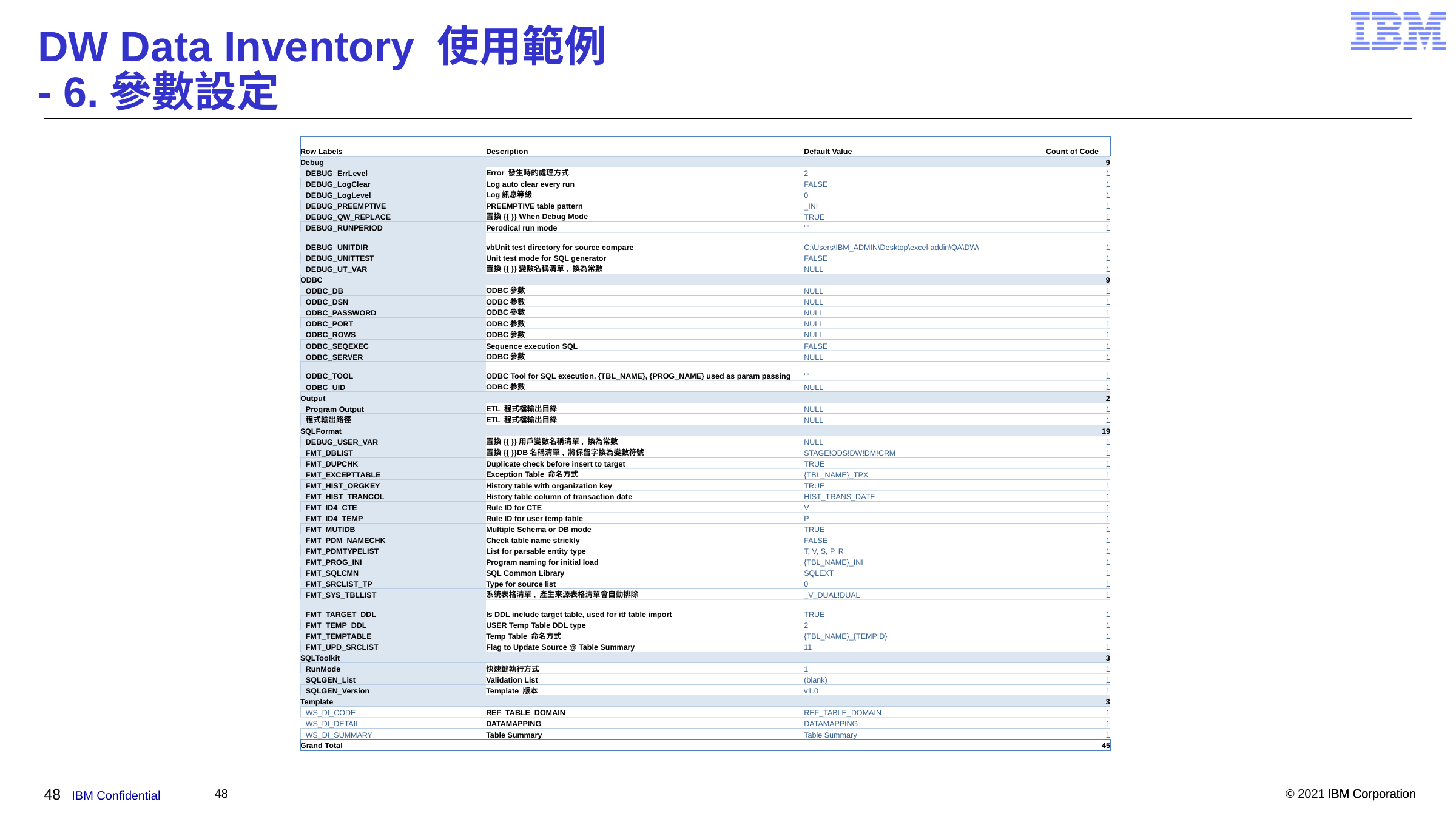

# DW Data Inventory 使用範例 - 6.參數設定

| Row Labels | Description | Default Value | Count of Code |
| --- | --- | --- | --- |
| Debug |  |  | 9 |
| DEBUG\_ErrLevel | Error 發生時的處理方式 | 2 | 1 |
| DEBUG\_LogClear | Log auto clear every run | FALSE | 1 |
| DEBUG\_LogLevel | Log訊息等級 | 0 | 1 |
| DEBUG\_PREEMPTIVE | PREEMPTIVE table pattern | \_INI | 1 |
| DEBUG\_QW\_REPLACE | 置換{{ }} When Debug Mode | TRUE | 1 |
| DEBUG\_RUNPERIOD | Perodical run mode | "" | 1 |
| DEBUG\_UNITDIR | vbUnit test directory for source compare | C:\Users\IBM\_ADMIN\Desktop\excel-addin\QA\DW\ | 1 |
| DEBUG\_UNITTEST | Unit test mode for SQL generator | FALSE | 1 |
| DEBUG\_UT\_VAR | 置換{{ }}變數名稱清單, 換為常數 | NULL | 1 |
| ODBC |  |  | 9 |
| ODBC\_DB | ODBC參數 | NULL | 1 |
| ODBC\_DSN | ODBC參數 | NULL | 1 |
| ODBC\_PASSWORD | ODBC參數 | NULL | 1 |
| ODBC\_PORT | ODBC參數 | NULL | 1 |
| ODBC\_ROWS | ODBC參數 | NULL | 1 |
| ODBC\_SEQEXEC | Sequence execution SQL | FALSE | 1 |
| ODBC\_SERVER | ODBC參數 | NULL | 1 |
| ODBC\_TOOL | ODBC Tool for SQL execution, {TBL\_NAME}, {PROG\_NAME} used as param passing | "" | 1 |
| ODBC\_UID | ODBC參數 | NULL | 1 |
| Output |  |  | 2 |
| Program Output | ETL 程式檔輸出目錄 | NULL | 1 |
| 程式輸出路徑 | ETL 程式檔輸出目錄 | NULL | 1 |
| SQLFormat |  |  | 19 |
| DEBUG\_USER\_VAR | 置換{{ }}用戶變數名稱清單, 換為常數 | NULL | 1 |
| FMT\_DBLIST | 置換{{ }}DB名稱清單, 將保留字換為變數符號 | STAGE!ODS!DW!DM!CRM | 1 |
| FMT\_DUPCHK | Duplicate check before insert to target | TRUE | 1 |
| FMT\_EXCEPTTABLE | Exception Table 命名方式 | {TBL\_NAME}\_TPX | 1 |
| FMT\_HIST\_ORGKEY | History table with organization key | TRUE | 1 |
| FMT\_HIST\_TRANCOL | History table column of transaction date | HIST\_TRANS\_DATE | 1 |
| FMT\_ID4\_CTE | Rule ID for CTE | V | 1 |
| FMT\_ID4\_TEMP | Rule ID for user temp table | P | 1 |
| FMT\_MUTIDB | Multiple Schema or DB mode | TRUE | 1 |
| FMT\_PDM\_NAMECHK | Check table name strickly | FALSE | 1 |
| FMT\_PDMTYPELIST | List for parsable entity type | T, V, S, P, R | 1 |
| FMT\_PROG\_INI | Program naming for initial load | {TBL\_NAME}\_INI | 1 |
| FMT\_SQLCMN | SQL Common Library | SQLEXT | 1 |
| FMT\_SRCLIST\_TP | Type for source list | 0 | 1 |
| FMT\_SYS\_TBLLIST | 系統表格清單, 產生來源表格清單會自動排除 | \_V\_DUAL!DUAL | 1 |
| FMT\_TARGET\_DDL | Is DDL include target table, used for itf table import | TRUE | 1 |
| FMT\_TEMP\_DDL | USER Temp Table DDL type | 2 | 1 |
| FMT\_TEMPTABLE | Temp Table 命名方式 | {TBL\_NAME}\_{TEMPID} | 1 |
| FMT\_UPD\_SRCLIST | Flag to Update Source @ Table Summary | 11 | 1 |
| SQLToolkit |  |  | 3 |
| RunMode | 快速鍵執行方式 | 1 | 1 |
| SQLGEN\_List | Validation List | (blank) | 1 |
| SQLGEN\_Version | Template 版本 | v1.0 | 1 |
| Template |  |  | 3 |
| WS\_DI\_CODE | REF\_TABLE\_DOMAIN | REF\_TABLE\_DOMAIN | 1 |
| WS\_DI\_DETAIL | DATAMAPPING | DATAMAPPING | 1 |
| WS\_DI\_SUMMARY | Table Summary | Table Summary | 1 |
| Grand Total |  |  | 45 |
48